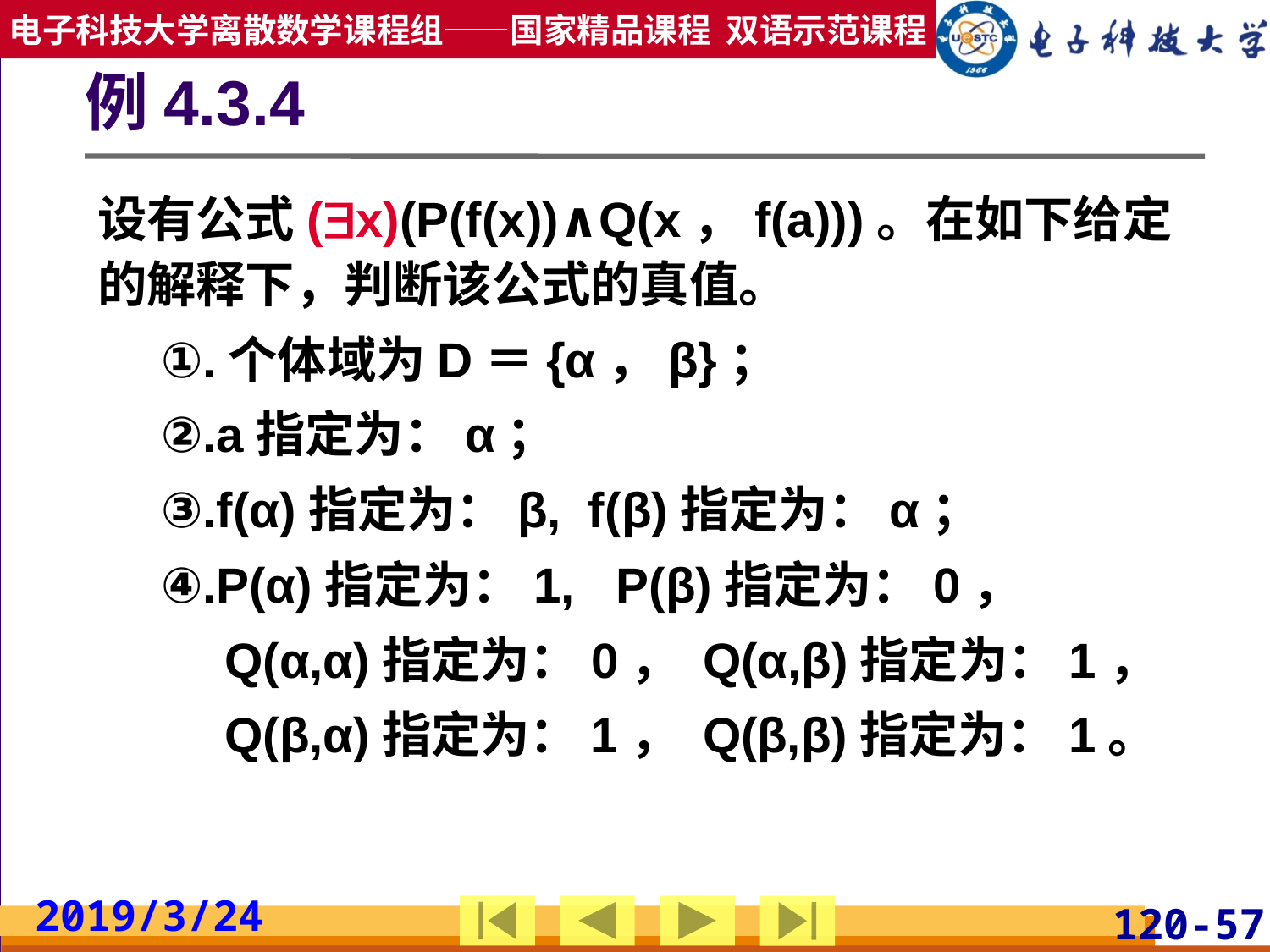

# 例4.3.4
设有公式(∃x)(P(f(x))∧Q(x，f(a)))。在如下给定的解释下，判断该公式的真值。
①.个体域为D＝{α，β}；
②.a指定为：α；
③.f(α)指定为：β,  f(β)指定为：α；
④.P(α)指定为：1,   P(β)指定为：0，
Q(α,α)指定为：0， Q(α,β)指定为：1，
Q(β,α)指定为：1， Q(β,β)指定为：1。
2019/3/24